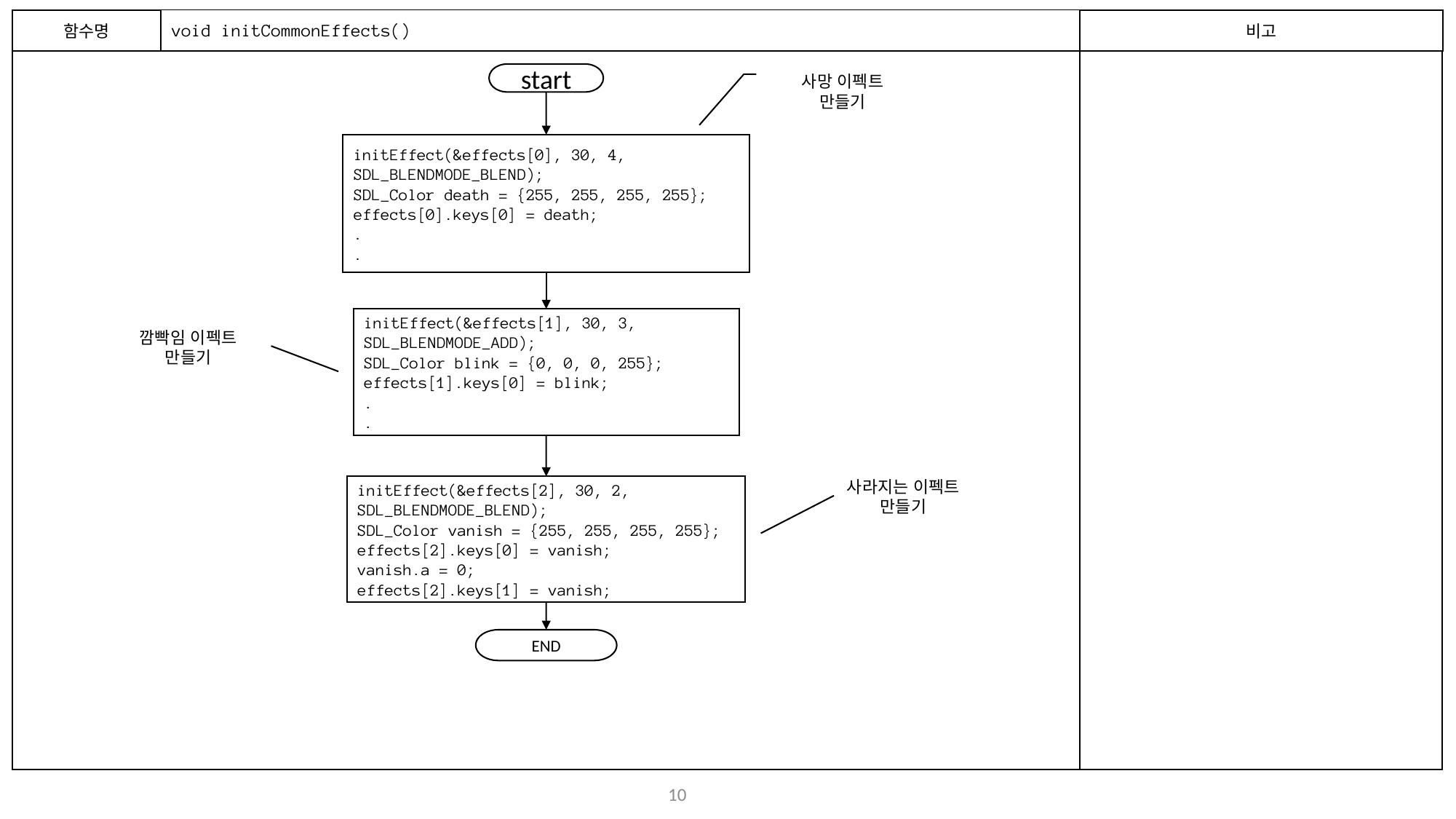

함수명
# void initCommonEffects()
비고

start
사망 이펙트 만들기
initEffect(&effects[0], 30, 4, SDL_BLENDMODE_BLEND);
SDL_Color death = {255, 255, 255, 255};
effects[0].keys[0] = death;
.
.
initEffect(&effects[1], 30, 3, SDL_BLENDMODE_ADD);
SDL_Color blink = {0, 0, 0, 255};
effects[1].keys[0] = blink;
.
.
깜빡임 이펙트 만들기
사라지는 이펙트 만들기
initEffect(&effects[2], 30, 2, SDL_BLENDMODE_BLEND);
SDL_Color vanish = {255, 255, 255, 255};
effects[2].keys[0] = vanish;
vanish.a = 0;
effects[2].keys[1] = vanish;
END
10